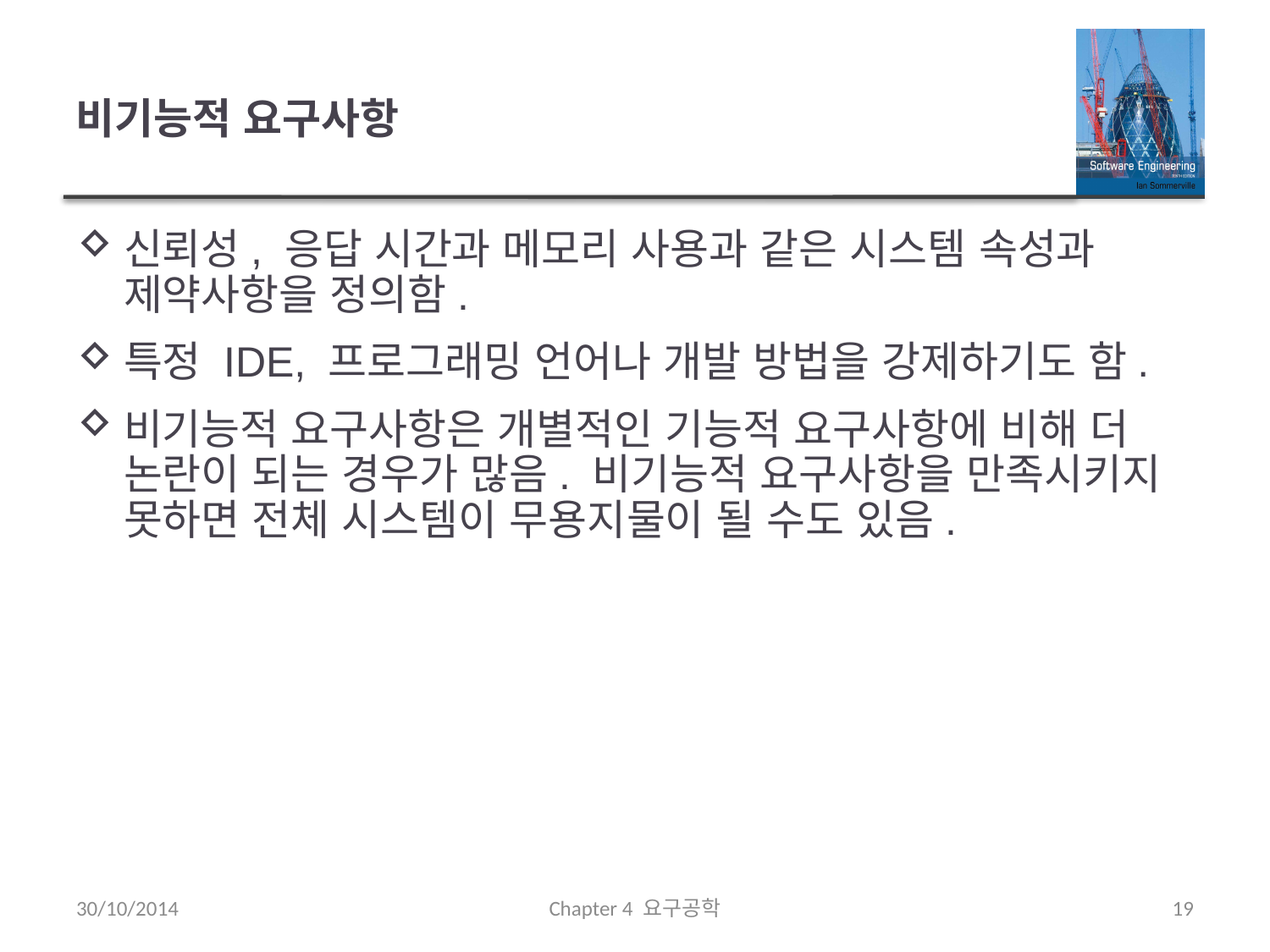

# 비기능적 요구사항
신뢰성, 응답 시간과 메모리 사용과 같은 시스템 속성과 제약사항을 정의함.
특정 IDE, 프로그래밍 언어나 개발 방법을 강제하기도 함.
비기능적 요구사항은 개별적인 기능적 요구사항에 비해 더 논란이 되는 경우가 많음. 비기능적 요구사항을 만족시키지 못하면 전체 시스템이 무용지물이 될 수도 있음.
30/10/2014
Chapter 4 요구공학
19